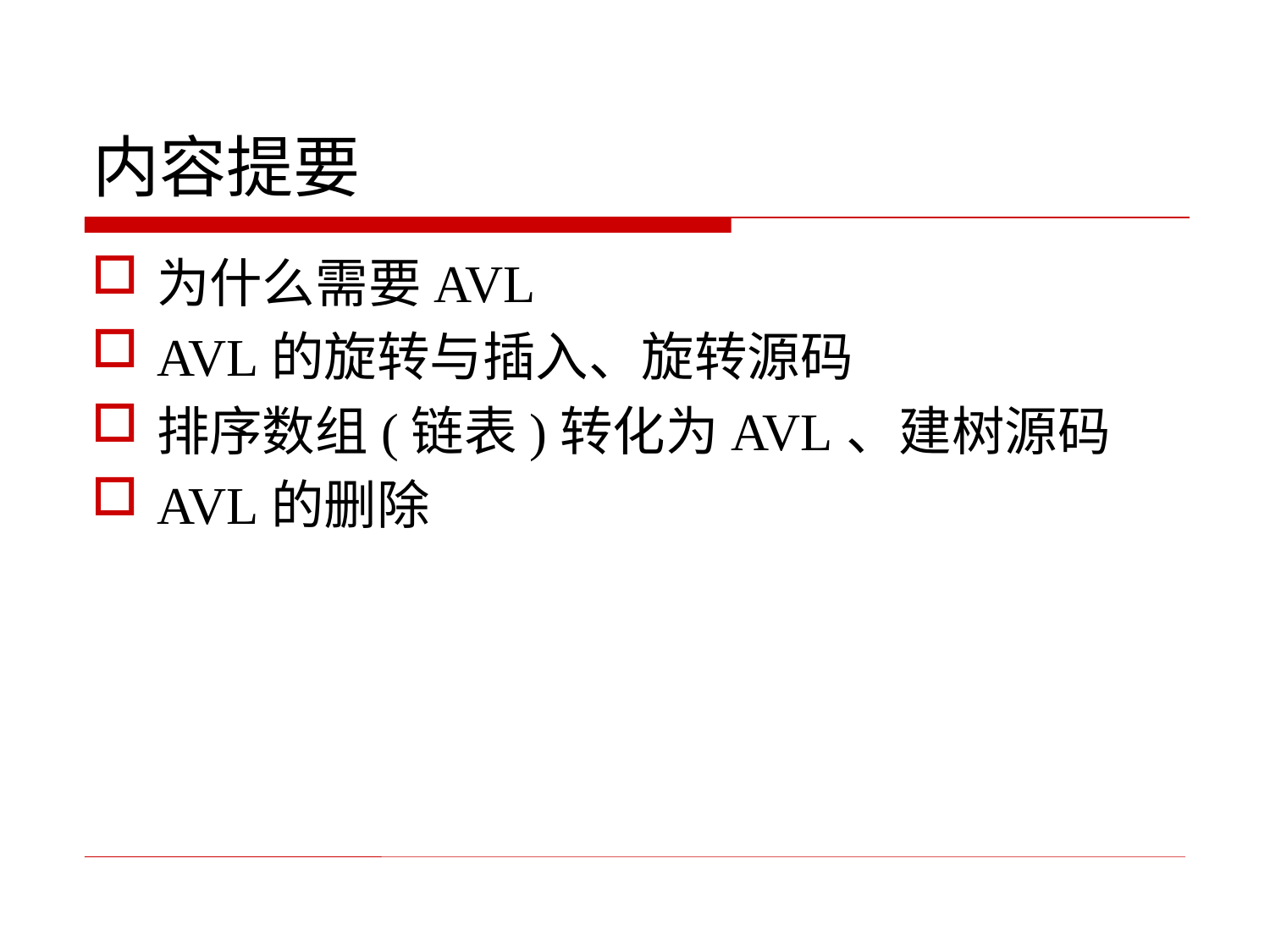

# 内容提要
为什么需要AVL
AVL的旋转与插入、旋转源码
排序数组(链表)转化为AVL、建树源码
AVL的删除